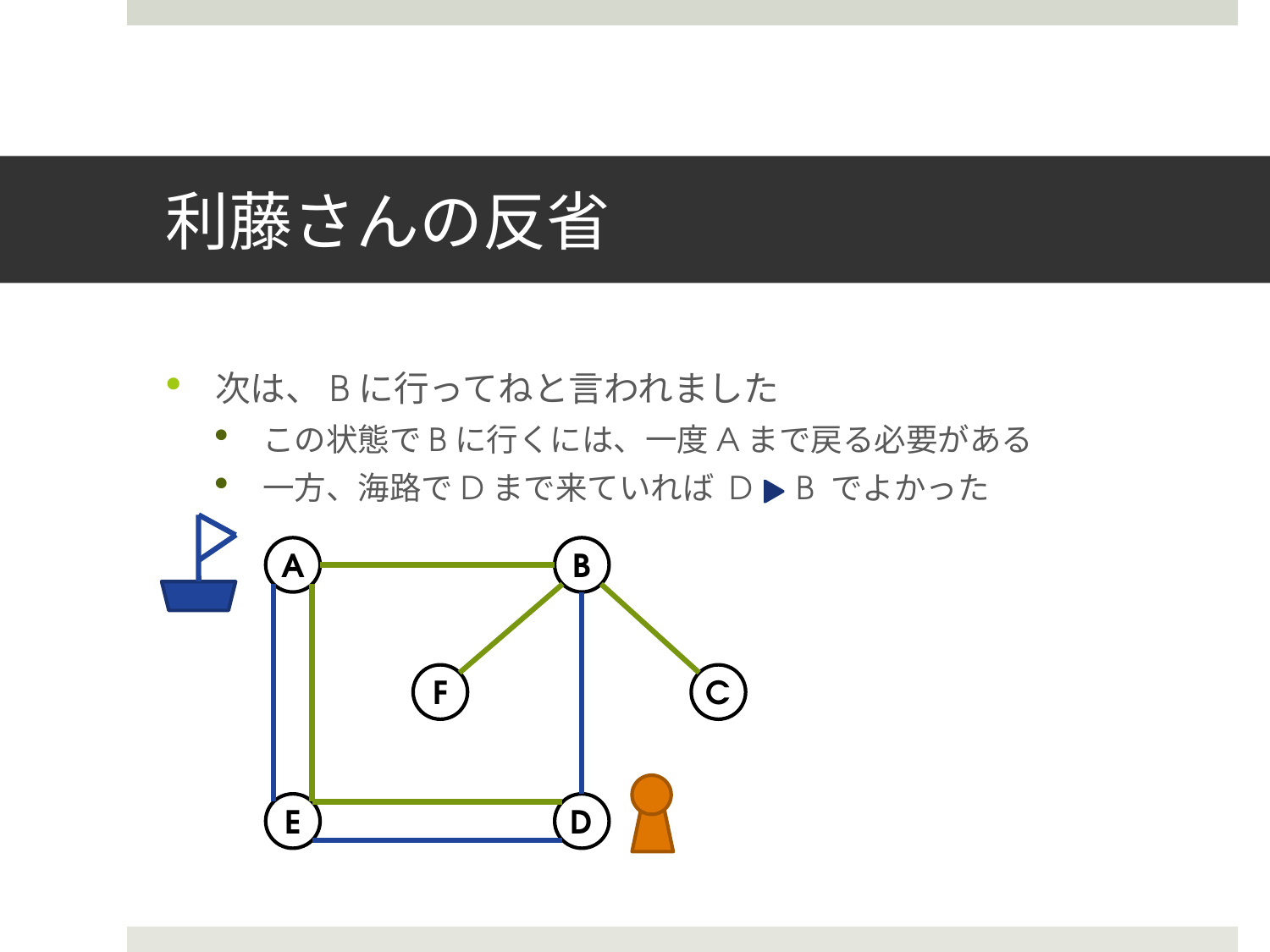

# 利藤さんの反省
次は、Bに行ってねと言われました
この状態でBに行くには、一度Aまで戻る必要がある
一方、海路でDまで来ていれば D ▶ B でよかった

A
B
F
C
E
D